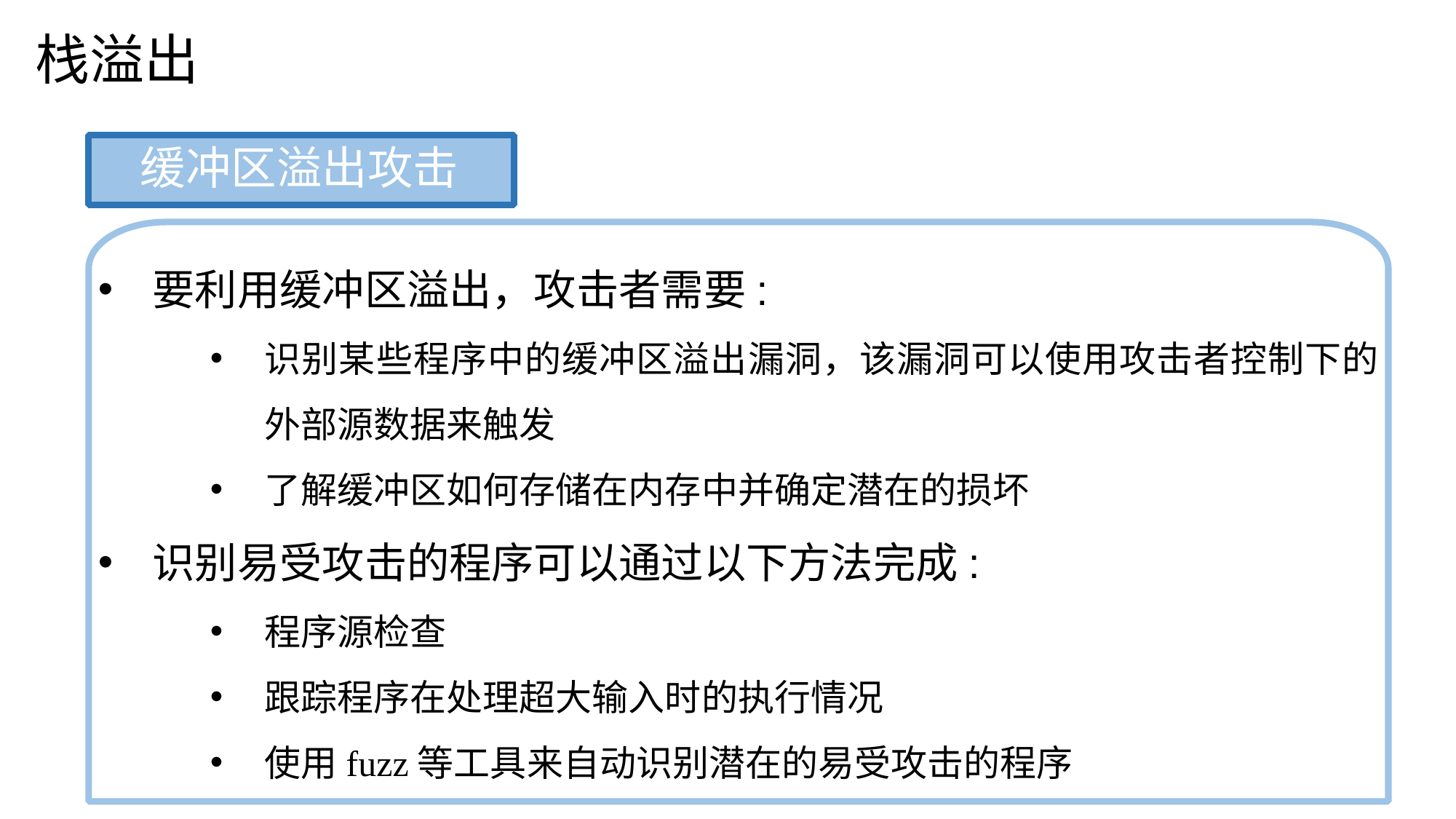

栈溢出

缓冲区溢出攻击
要利用缓冲区溢出，攻击者需要:
识别某些程序中的缓冲区溢出漏洞，该漏洞可以使用攻击者控制下的外部源数据来触发
了解缓冲区如何存储在内存中并确定潜在的损坏
识别易受攻击的程序可以通过以下方法完成:
程序源检查
跟踪程序在处理超大输入时的执行情况
使用fuzz等工具来自动识别潜在的易受攻击的程序